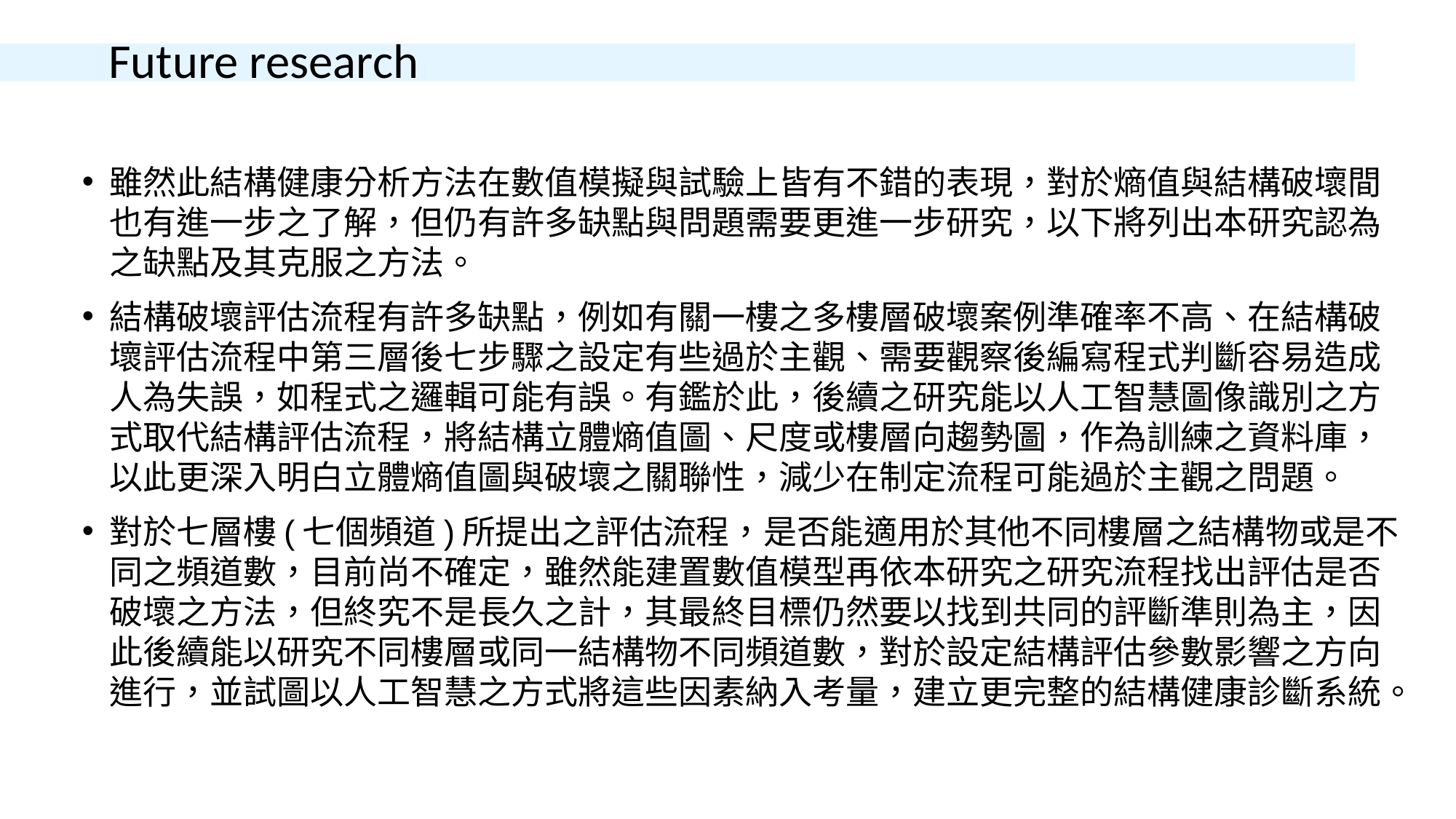

# Future research
雖然此結構健康分析方法在數值模擬與試驗上皆有不錯的表現，對於熵值與結構破壞間也有進一步之了解，但仍有許多缺點與問題需要更進一步研究，以下將列出本研究認為之缺點及其克服之方法。
結構破壞評估流程有許多缺點，例如有關一樓之多樓層破壞案例準確率不高、在結構破壞評估流程中第三層後七步驟之設定有些過於主觀、需要觀察後編寫程式判斷容易造成人為失誤，如程式之邏輯可能有誤。有鑑於此，後續之研究能以人工智慧圖像識別之方式取代結構評估流程，將結構立體熵值圖、尺度或樓層向趨勢圖，作為訓練之資料庫，以此更深入明白立體熵值圖與破壞之關聯性，減少在制定流程可能過於主觀之問題。
對於七層樓(七個頻道)所提出之評估流程，是否能適用於其他不同樓層之結構物或是不同之頻道數，目前尚不確定，雖然能建置數值模型再依本研究之研究流程找出評估是否破壞之方法，但終究不是長久之計，其最終目標仍然要以找到共同的評斷準則為主，因此後續能以研究不同樓層或同一結構物不同頻道數，對於設定結構評估參數影響之方向進行，並試圖以人工智慧之方式將這些因素納入考量，建立更完整的結構健康診斷系統。